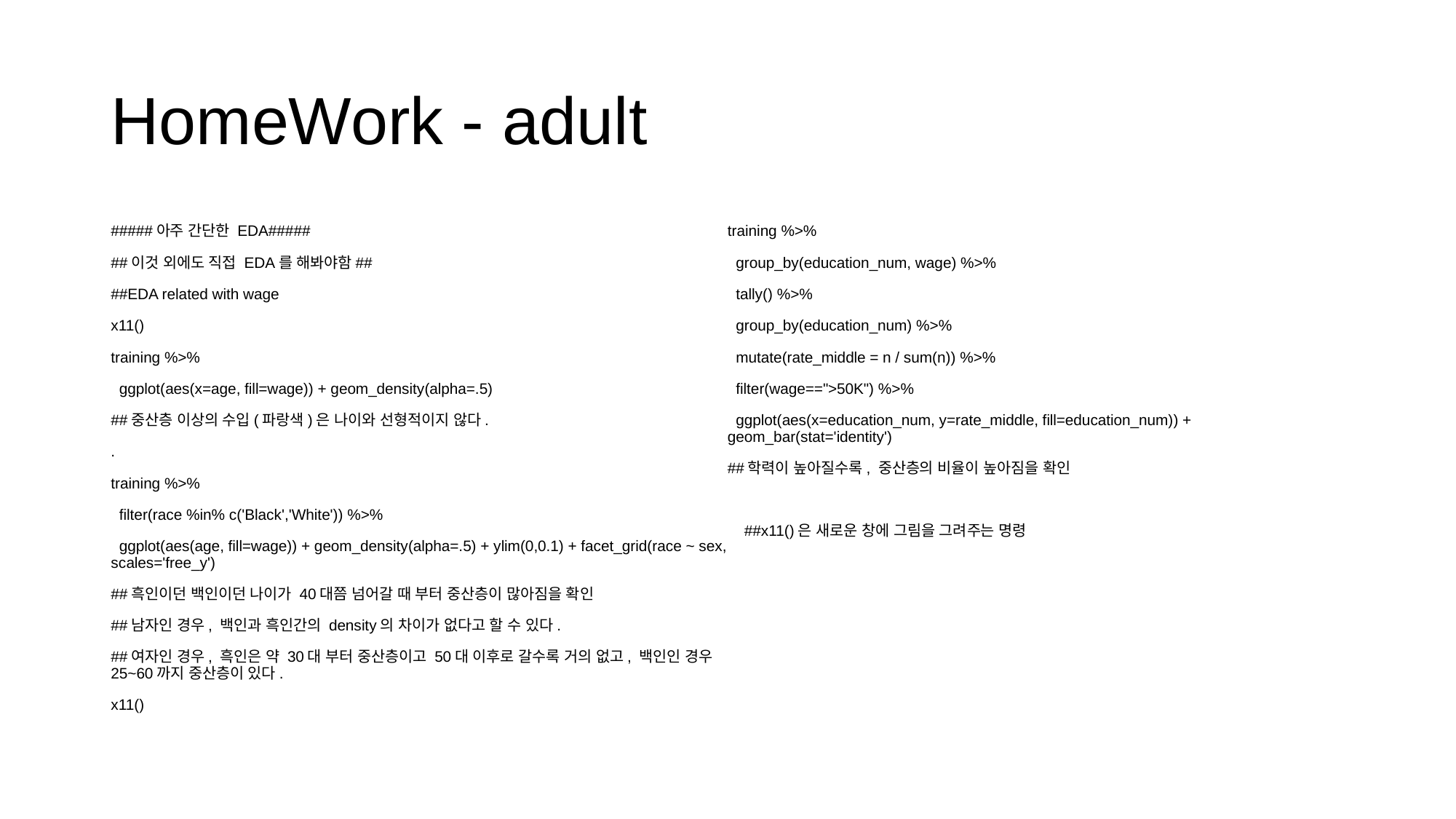

# HomeWork - adult
#####아주 간단한 EDA#####
##이것 외에도 직접 EDA를 해봐야함##
##EDA related with wage
x11()
training %>%
  ggplot(aes(x=age, fill=wage)) + geom_density(alpha=.5)
##중산층 이상의 수입(파랑색)은 나이와 선형적이지 않다.
.
training %>%
  filter(race %in% c('Black','White')) %>%
  ggplot(aes(age, fill=wage)) + geom_density(alpha=.5) + ylim(0,0.1) + facet_grid(race ~ sex, scales='free_y')
##흑인이던 백인이던 나이가 40대쯤 넘어갈 때 부터 중산층이 많아짐을 확인
##남자인 경우, 백인과 흑인간의 density의 차이가 없다고 할 수 있다.
##여자인 경우, 흑인은 약 30대 부터 중산층이고 50대 이후로 갈수록 거의 없고, 백인인 경우 25~60까지 중산층이 있다.
x11()
training %>%
  group_by(education_num, wage) %>%
  tally() %>%
  group_by(education_num) %>%
  mutate(rate_middle = n / sum(n)) %>%
  filter(wage==">50K") %>%
  ggplot(aes(x=education_num, y=rate_middle, fill=education_num)) + geom_bar(stat='identity')
##학력이 높아질수록, 중산층의 비율이 높아짐을 확인

    ##x11()은 새로운 창에 그림을 그려주는 명령